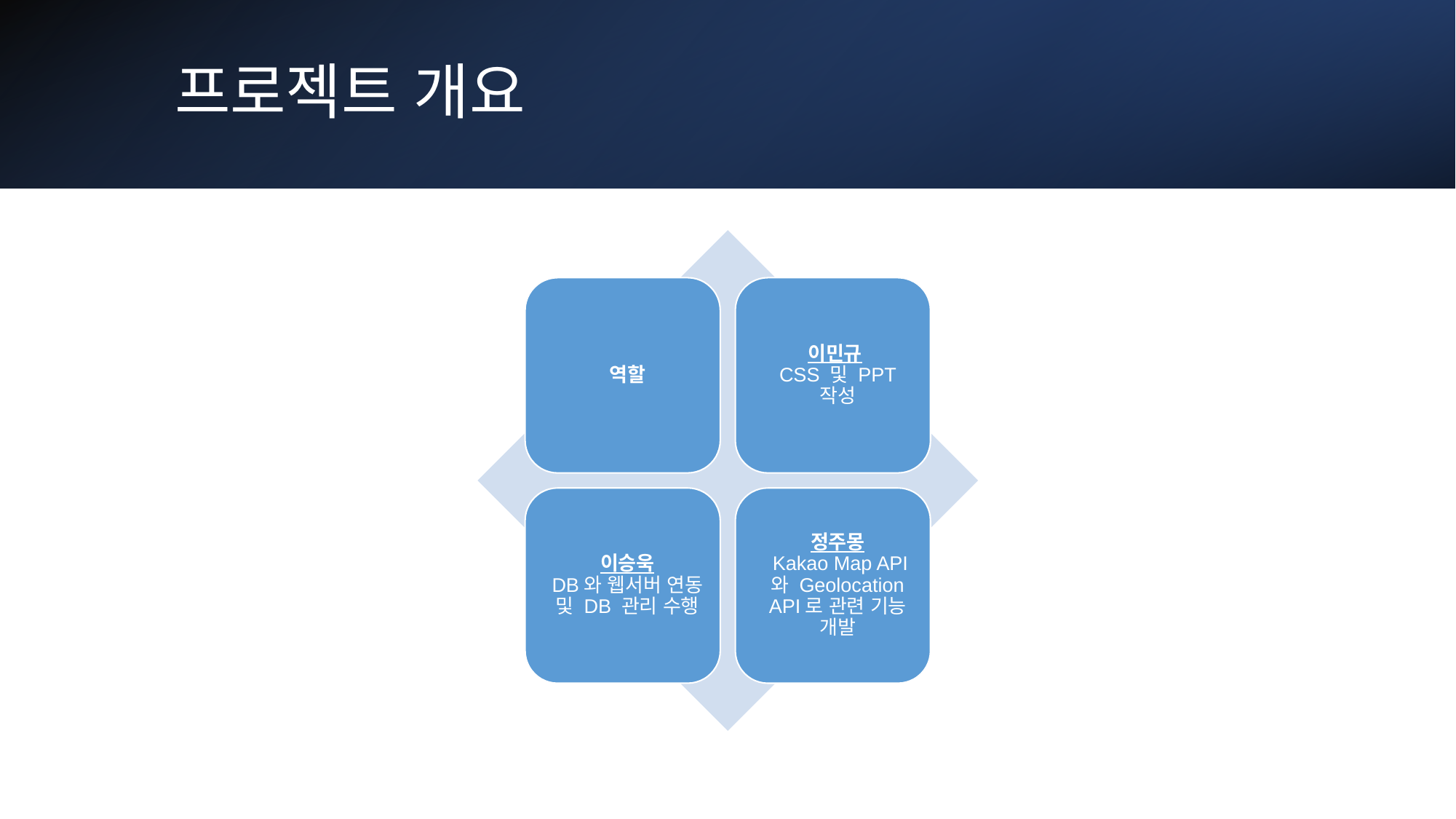

# 프로젝트 개요
역할
이민규
CSS 및 PPT 작성
이승욱
DB와 웹서버 연동 및 DB 관리 수행
정주몽
 Kakao Map API와 Geolocation API로 관련 기능 개발